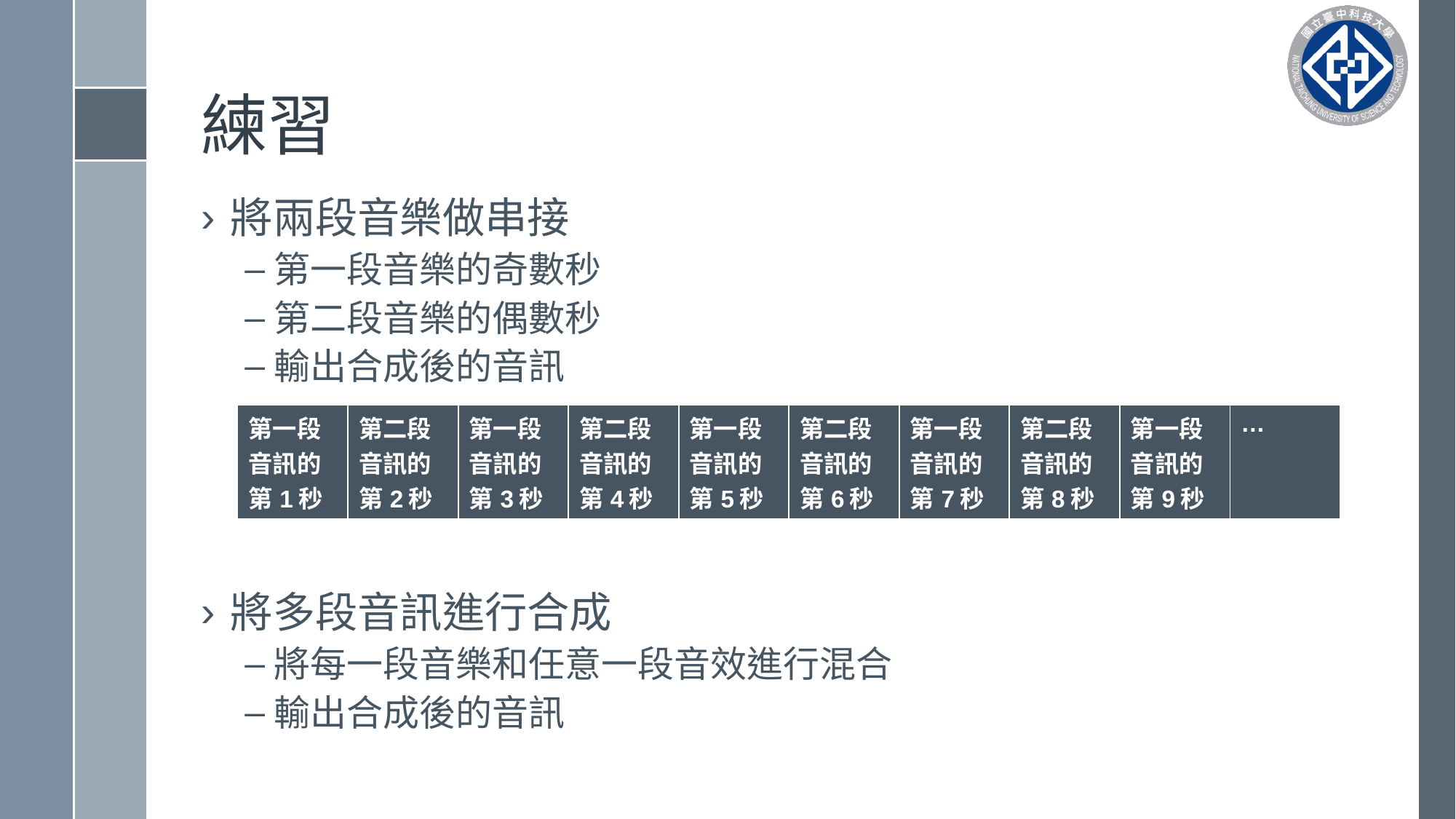

# 練習
將兩段音樂做串接
第一段音樂的奇數秒
第二段音樂的偶數秒
輸出合成後的音訊

將多段音訊進行合成
將每一段音樂和任意一段音效進行混合
輸出合成後的音訊

| 第一段音訊的第1秒 | 第二段音訊的第2秒 | 第一段音訊的第3秒 | 第二段音訊的第4秒 | 第一段音訊的第5秒 | 第二段音訊的第6秒 | 第一段音訊的第7秒 | 第二段音訊的第8秒 | 第一段音訊的第9秒 | … |
| --- | --- | --- | --- | --- | --- | --- | --- | --- | --- |